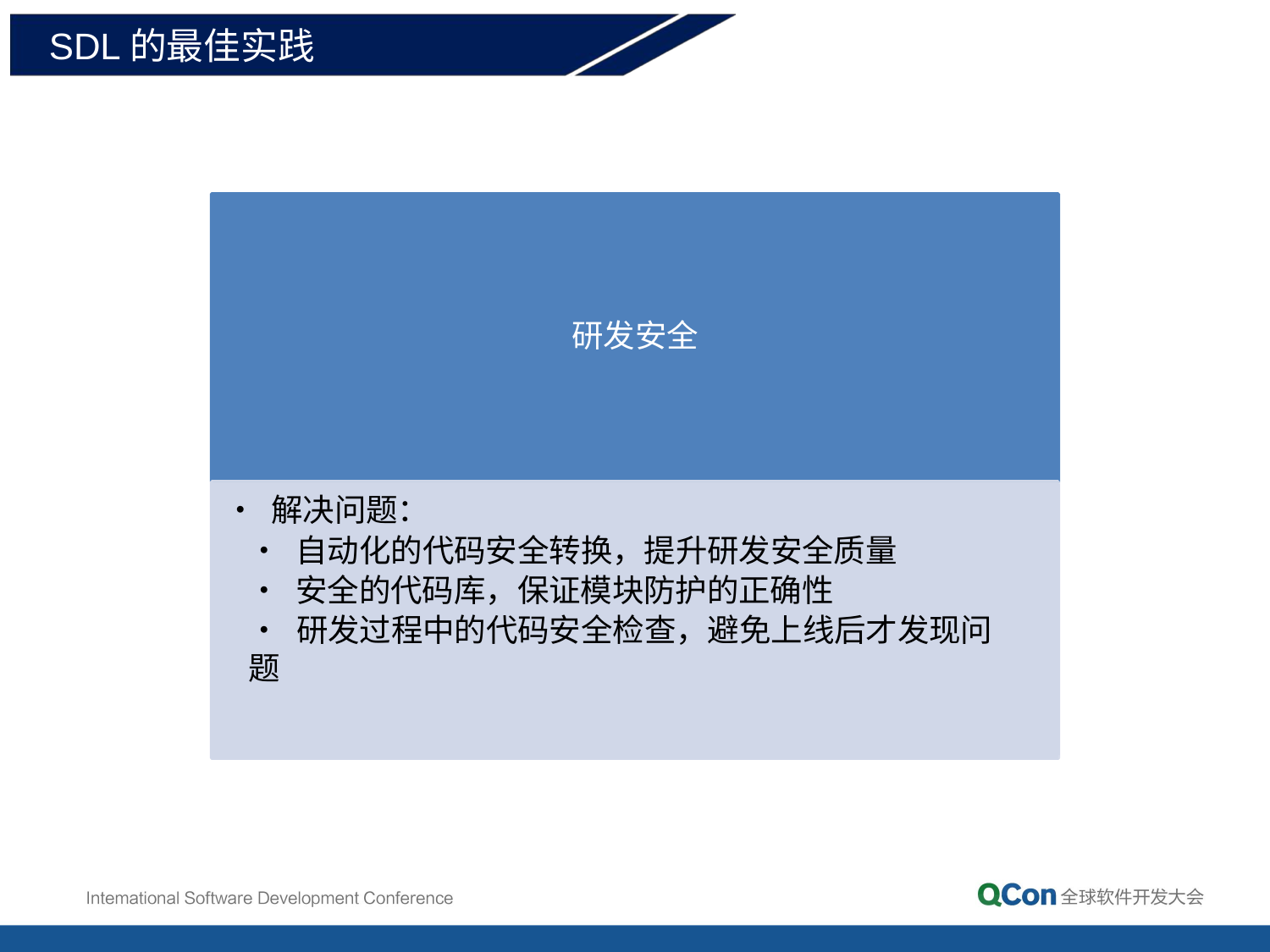

# SDL的最佳实践

研发安全

• 解决问题：
• 自动化的代码安全转换，提升研发安全质量
• 安全的代码库，保证模块防护的正确性
• 研发过程中的代码安全检查，避免上线后才发现问题